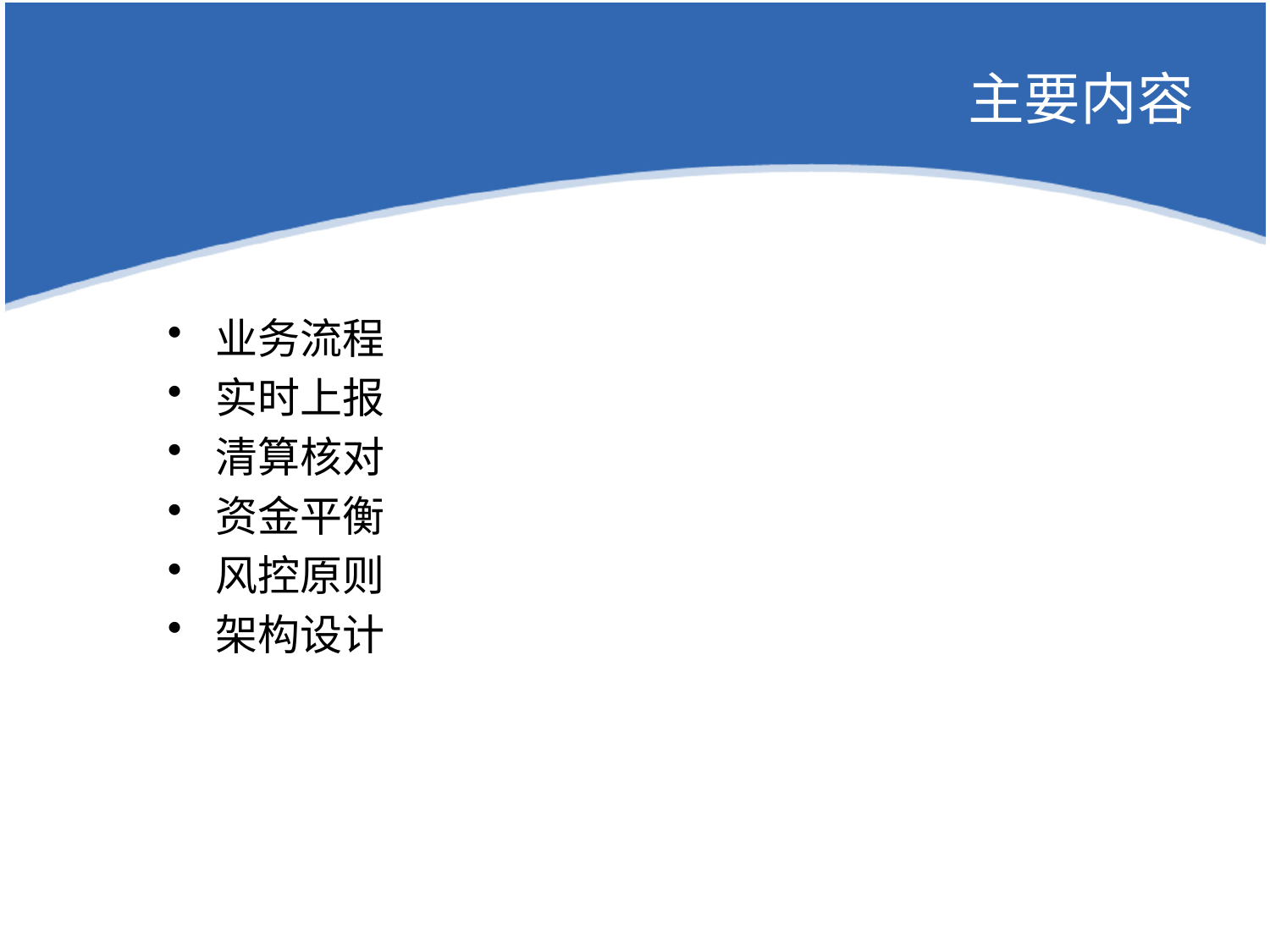

# 主要内容

业务流程
实时上报
清算核对
资金平衡
风控原则
架构设计